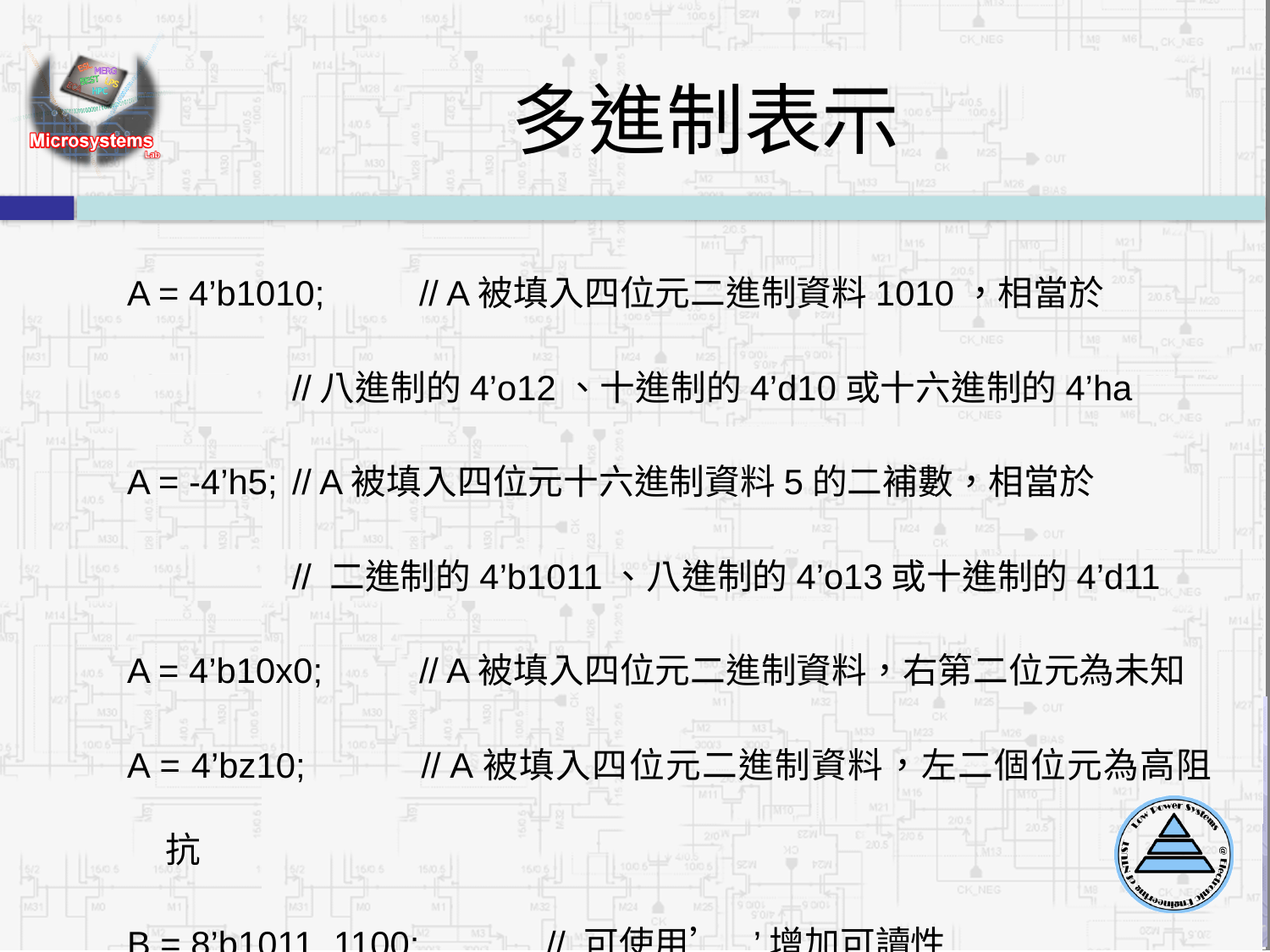

# 多進制表示
A = 4’b1010;	// A被填入四位元二進制資料1010，相當於
		//八進制的4’o12、十進制的4’d10或十六進制的4’ha
A = -4’h5;	// A被填入四位元十六進制資料5的二補數，相當於
		// 二進制的4’b1011、八進制的4’o13或十進制的4’d11
A = 4’b10x0;	// A被填入四位元二進制資料，右第二位元為未知
A = 4’bz10;	// A被填入四位元二進制資料，左二個位元為高阻抗
B = 8’b1011_1100;	// 可使用’_’增加可讀性